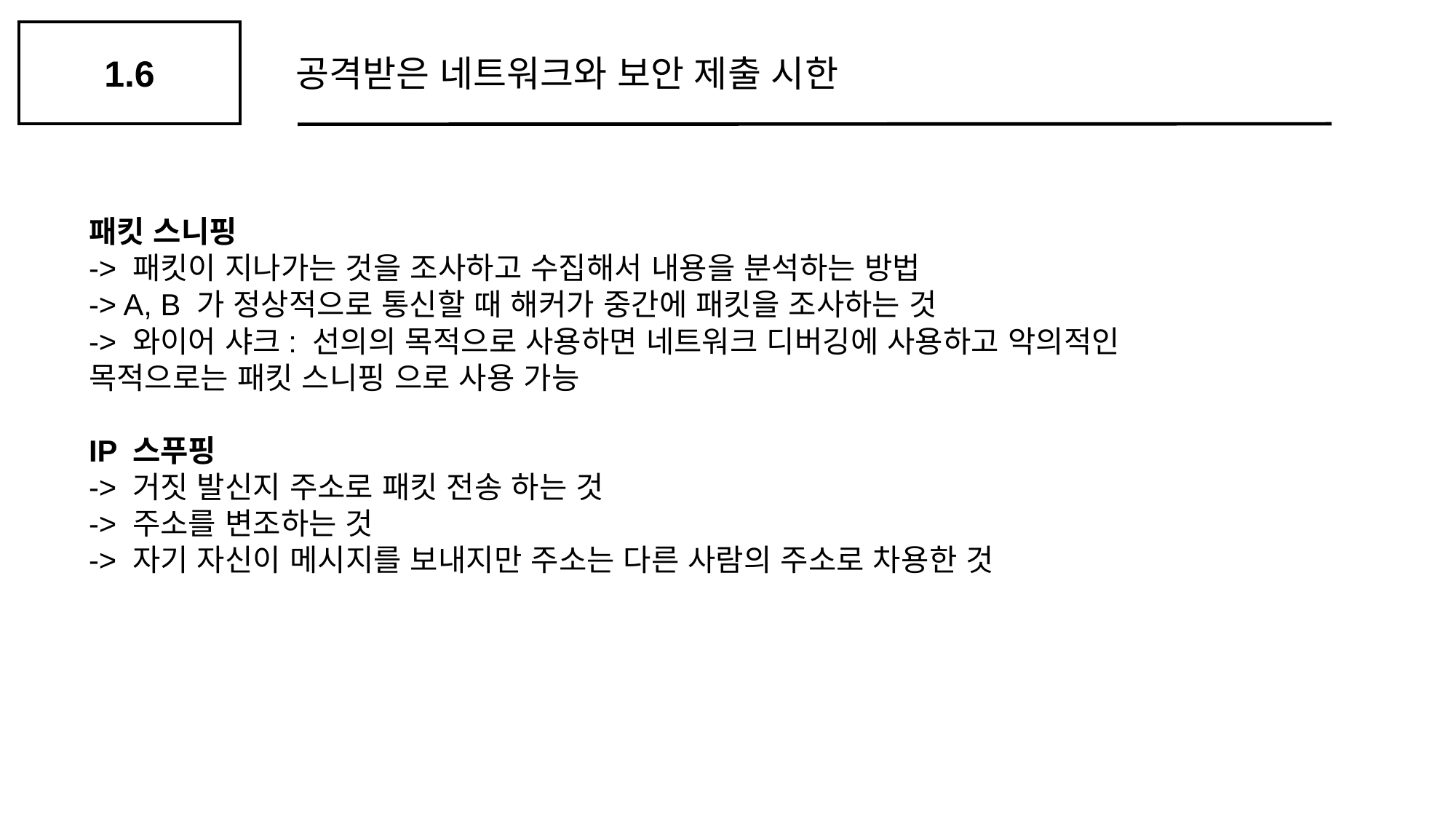

1.6
공격받은 네트워크와 보안 제출 시한
패킷 스니핑
-> 패킷이 지나가는 것을 조사하고 수집해서 내용을 분석하는 방법
-> A, B 가 정상적으로 통신할 때 해커가 중간에 패킷을 조사하는 것
-> 와이어 샤크: 선의의 목적으로 사용하면 네트워크 디버깅에 사용하고 악의적인 목적으로는 패킷 스니핑 으로 사용 가능

IP 스푸핑
-> 거짓 발신지 주소로 패킷 전송 하는 것
-> 주소를 변조하는 것
-> 자기 자신이 메시지를 보내지만 주소는 다른 사람의 주소로 차용한 것